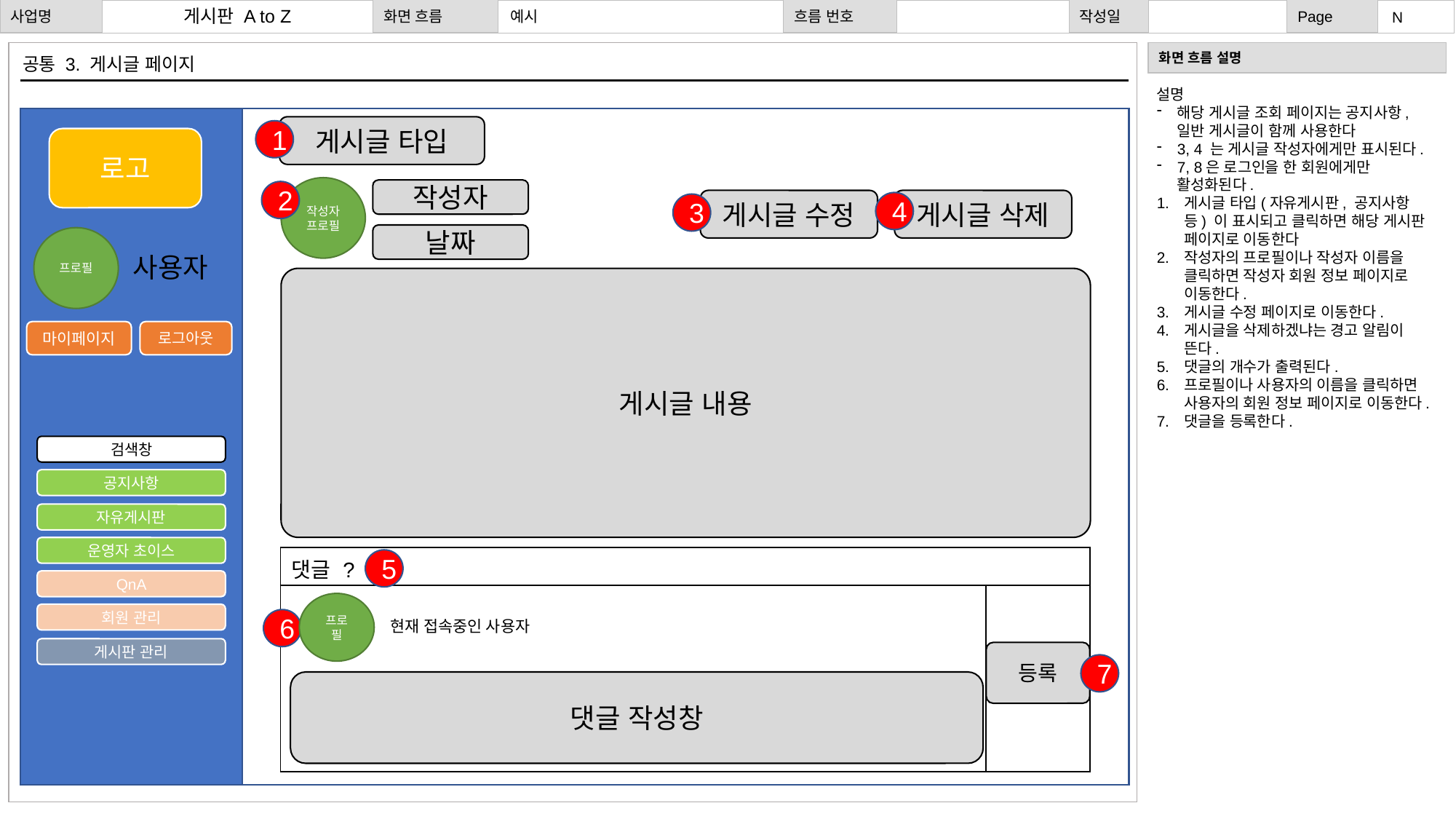

# 예시

게시판 A to Z
N

공통 3. 게시글 페이지
설명
해당 게시글 조회 페이지는 공지사항, 일반 게시글이 함께 사용한다
3, 4 는 게시글 작성자에게만 표시된다.
7, 8은 로그인을 한 회원에게만 활성화된다.
게시글 타입(자유게시판, 공지사항 등) 이 표시되고 클릭하면 해당 게시판 페이지로 이동한다
작성자의 프로필이나 작성자 이름을 클릭하면 작성자 회원 정보 페이지로 이동한다.
게시글 수정 페이지로 이동한다.
게시글을 삭제하겠냐는 경고 알림이 뜬다.
댓글의 개수가 출력된다.
프로필이나 사용자의 이름을 클릭하면 사용자의 회원 정보 페이지로 이동한다.
댓글을 등록한다.

게시글 타입
1
로고
작성자 프로필
작성자
2
게시글 수정
게시글 삭제
4
3
날짜
프로필
사용자
게시글 내용
마이페이지
로그아웃
검색창
공지사항
자유게시판
운영자 초이스
| 댓글 ? |  |
| --- | --- |
|  |  |
5
QnA
프로필
현재 접속중인 사용자
회원 관리
6
게시판 관리
등록
7
댓글 작성창